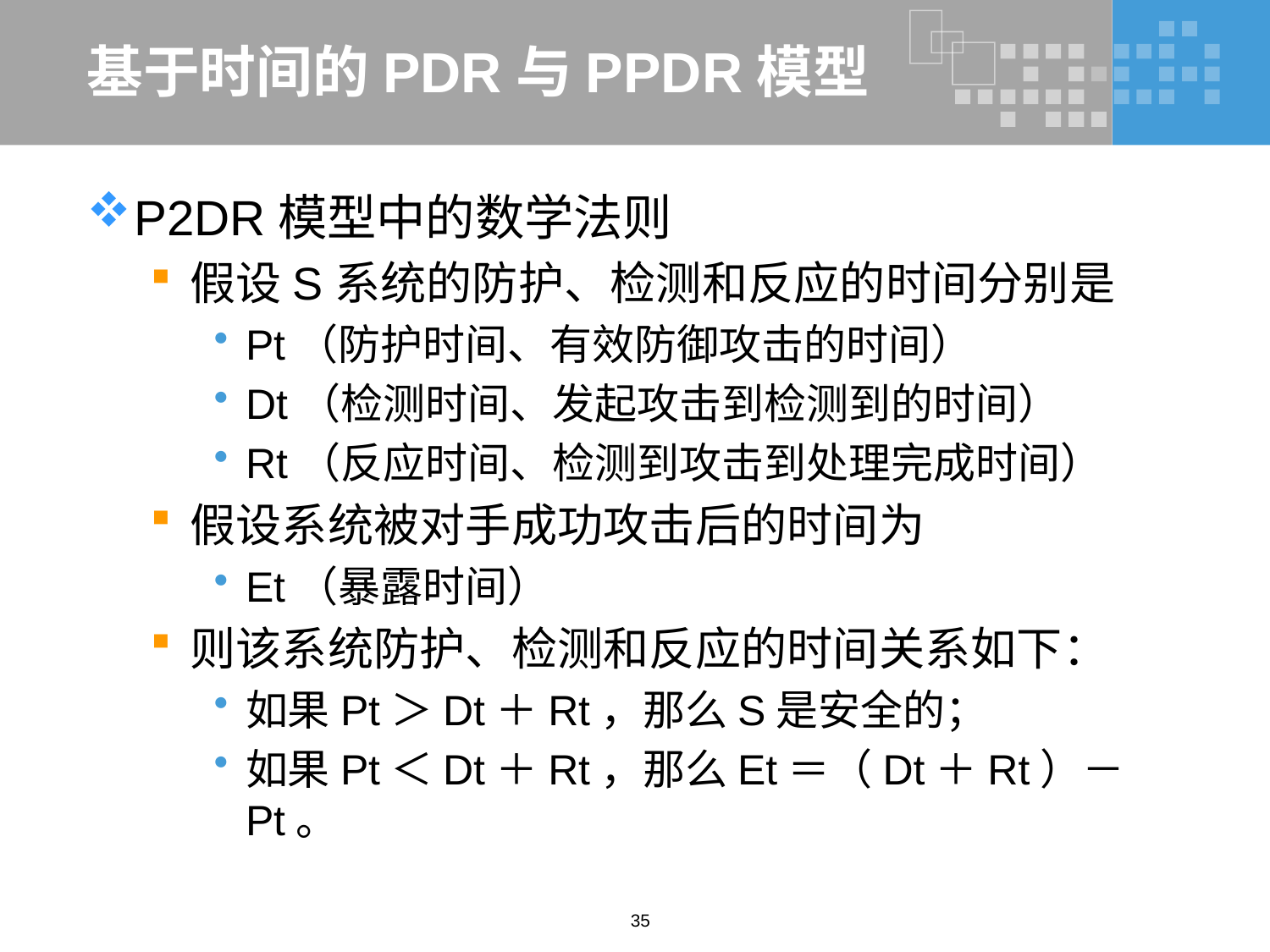

# 基于时间的PDR与PPDR模型
P2DR模型中的数学法则
假设S系统的防护、检测和反应的时间分别是
Pt（防护时间、有效防御攻击的时间）
Dt（检测时间、发起攻击到检测到的时间）
Rt（反应时间、检测到攻击到处理完成时间）
假设系统被对手成功攻击后的时间为
Et（暴露时间）
则该系统防护、检测和反应的时间关系如下：
如果Pt＞Dt＋Rt，那么S是安全的；
如果Pt＜Dt＋Rt，那么Et＝（Dt＋Rt）－Pt。

35